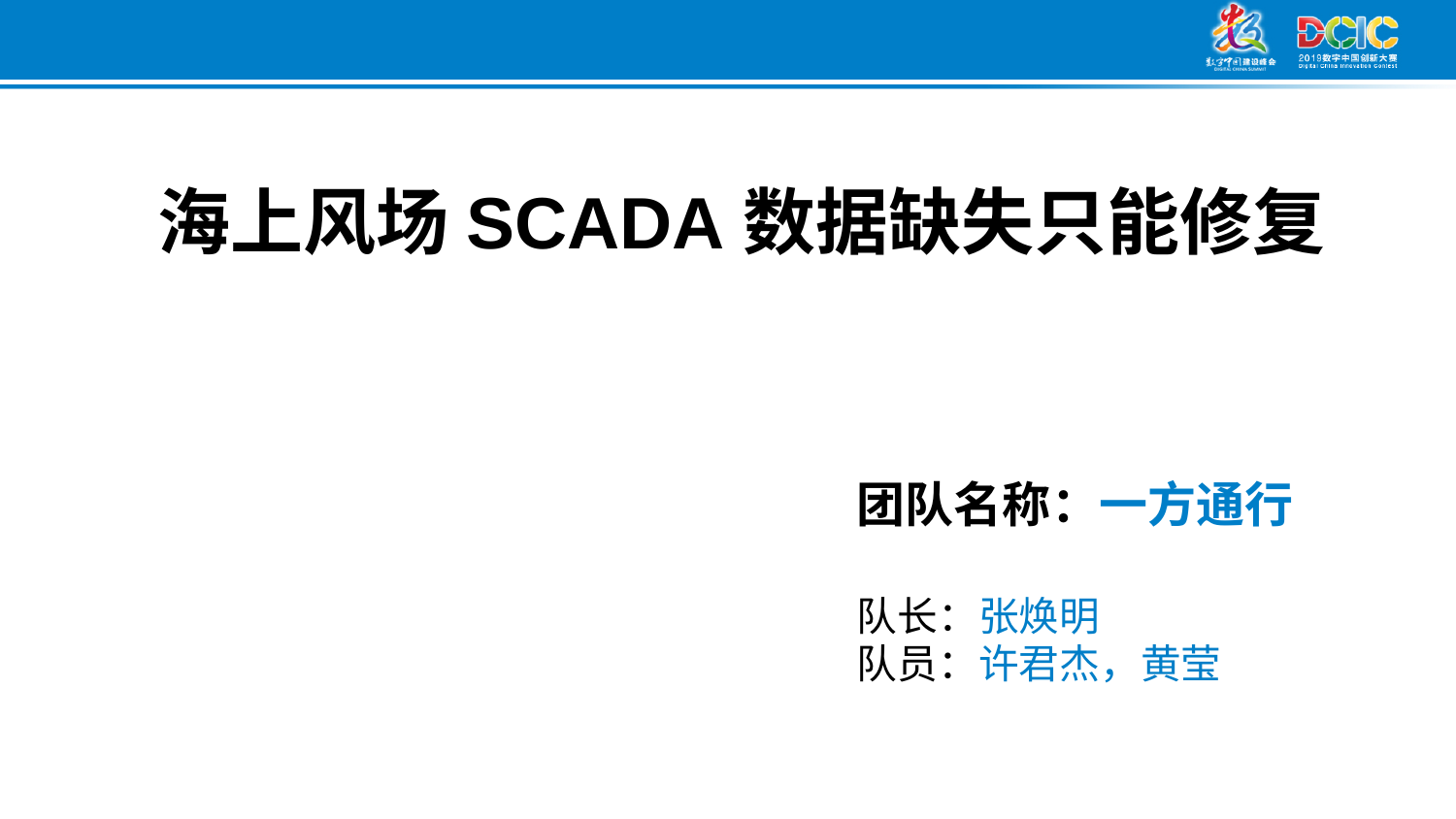

海上风场SCADA数据缺失只能修复
团队名称：一方通行

队长：张焕明
队员：许君杰，黄莹